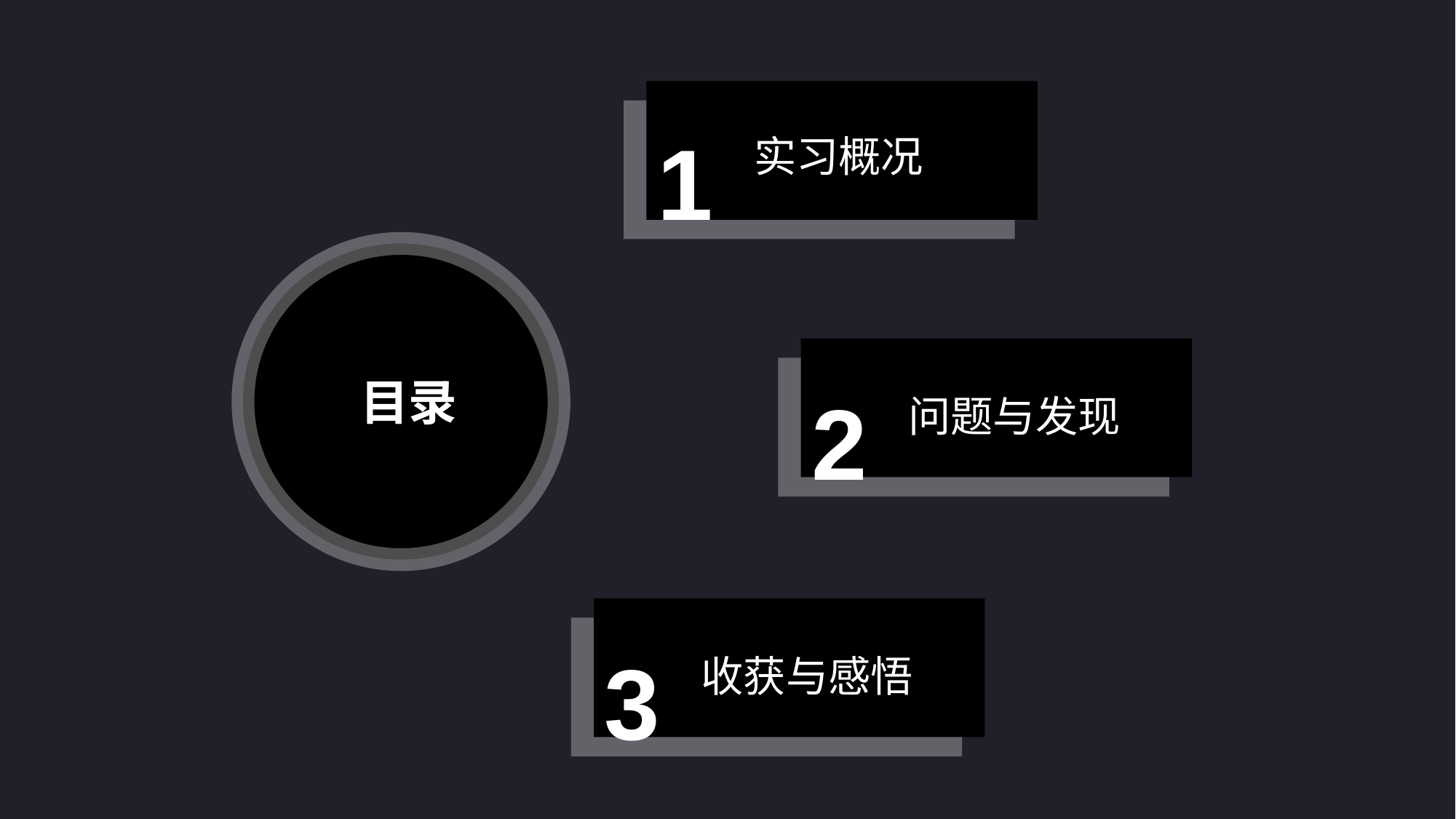

1
实习概况

目录

2
问题与发现

3
收获与感悟